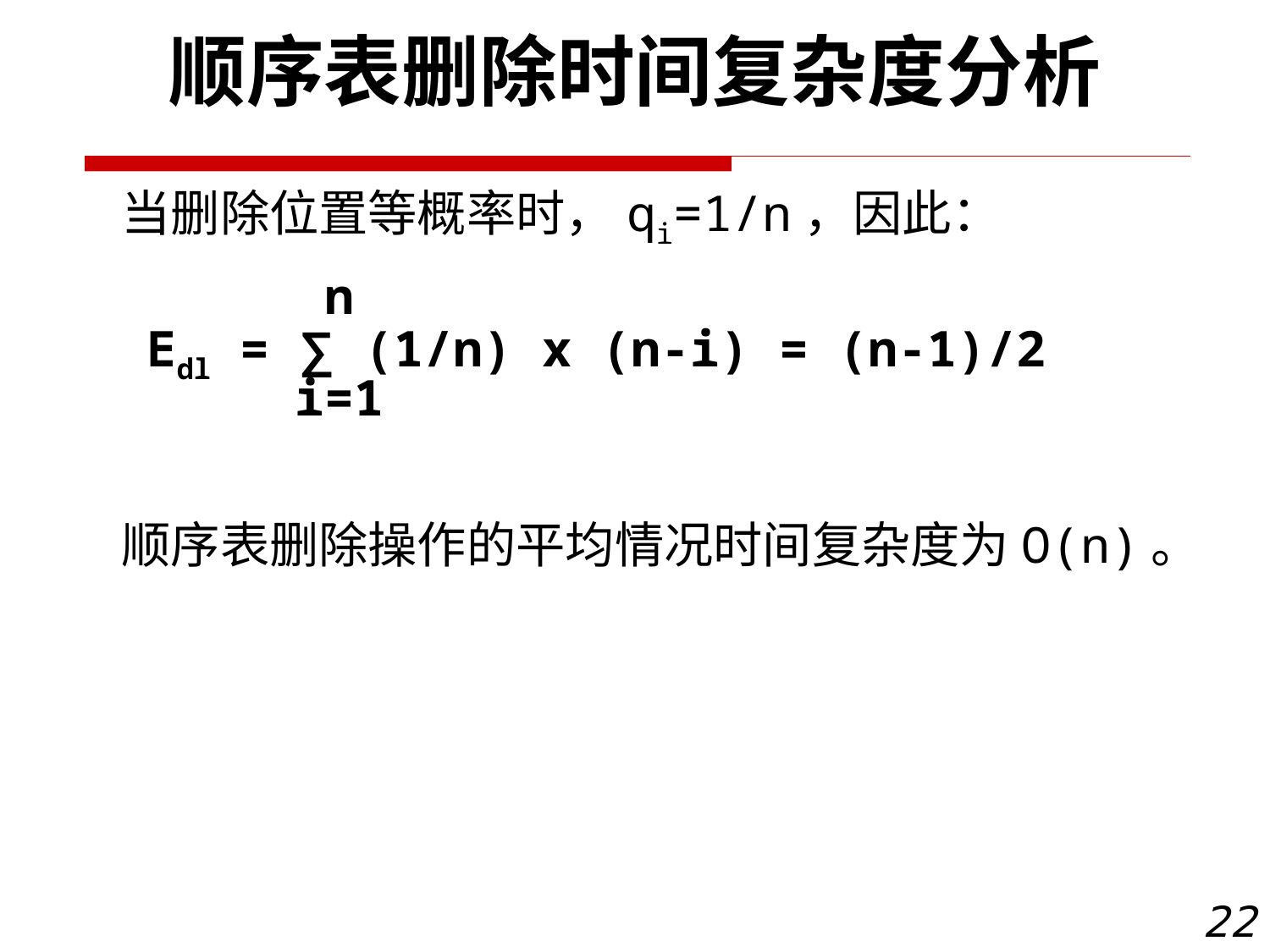

顺序表删除时间复杂度分析
  当删除位置等概率时，qi=1/n，因此：
        n
  Edl = ∑ (1/n) x (n-i) = (n-1)/2
       i=1

  顺序表删除操作的平均情况时间复杂度为O(n)。
22